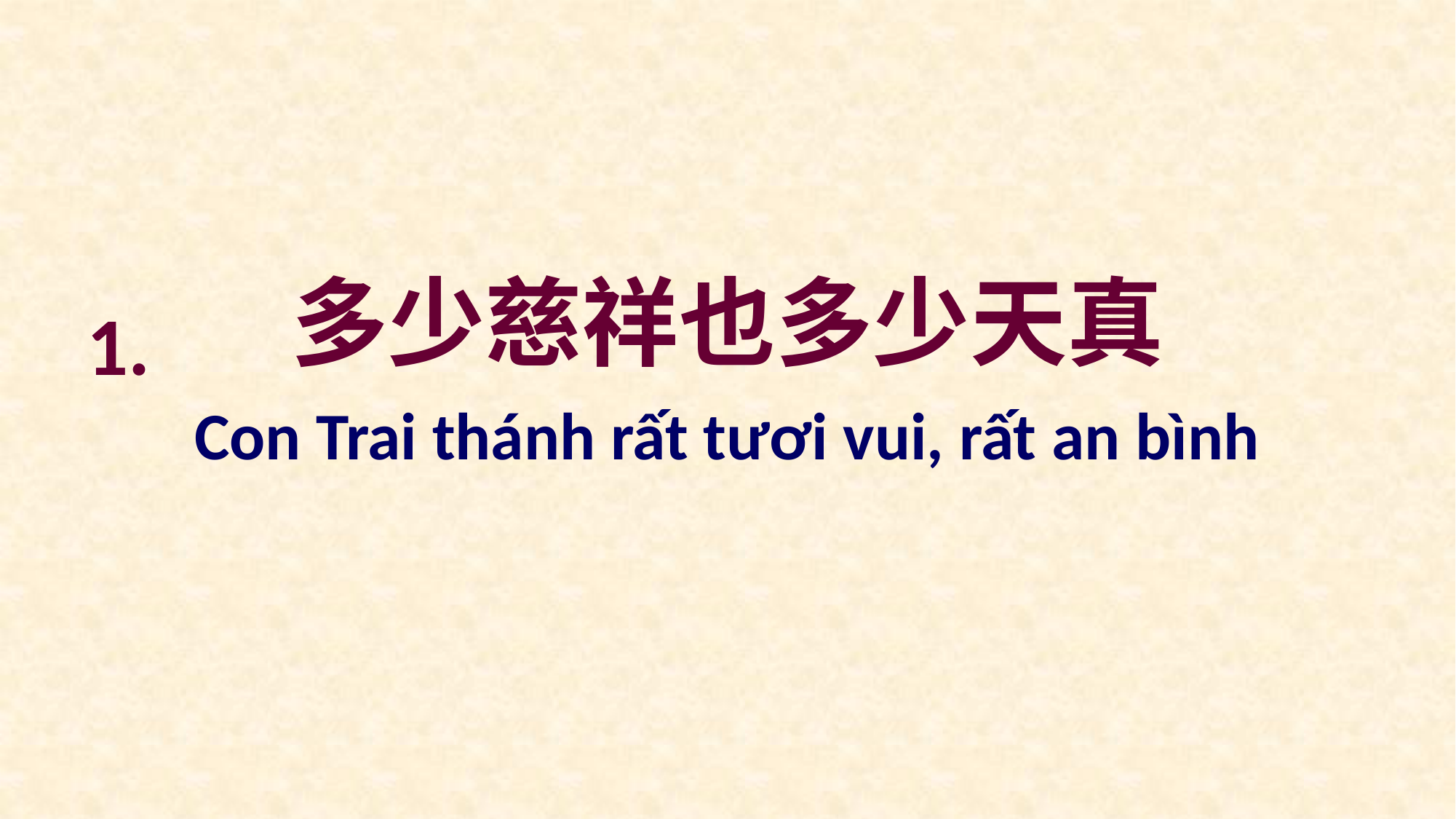

多少慈祥也多少天真
1.
Con Trai thánh rất tươi vui, rất an bình